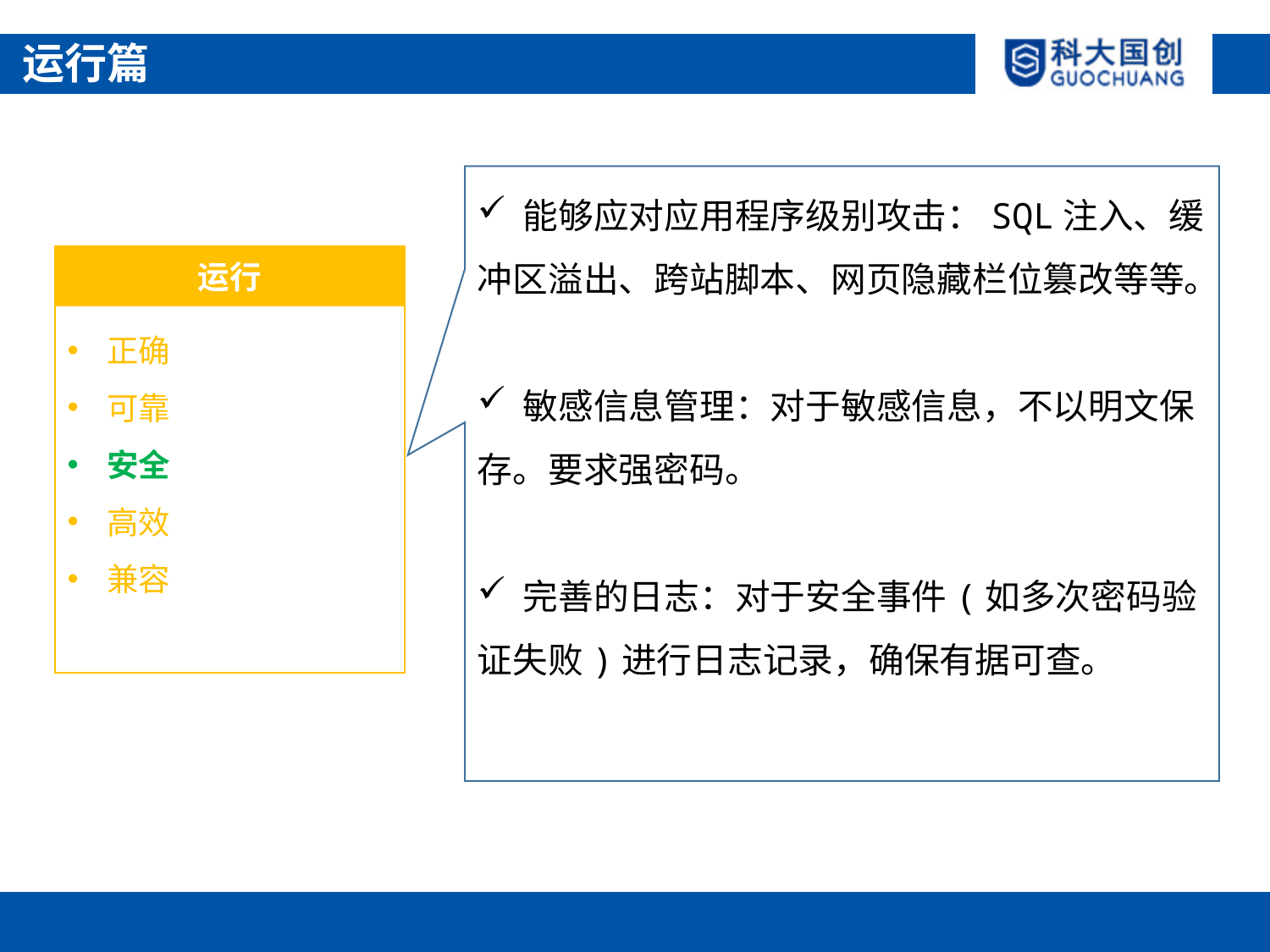

运行篇
 能够应对应用程序级别攻击：SQL注入、缓冲区溢出、跨站脚本、网页隐藏栏位篡改等等。

 敏感信息管理：对于敏感信息，不以明文保存。要求强密码。

 完善的日志：对于安全事件(如多次密码验证失败)进行日志记录，确保有据可查。
运行
正确
可靠
安全
高效
兼容